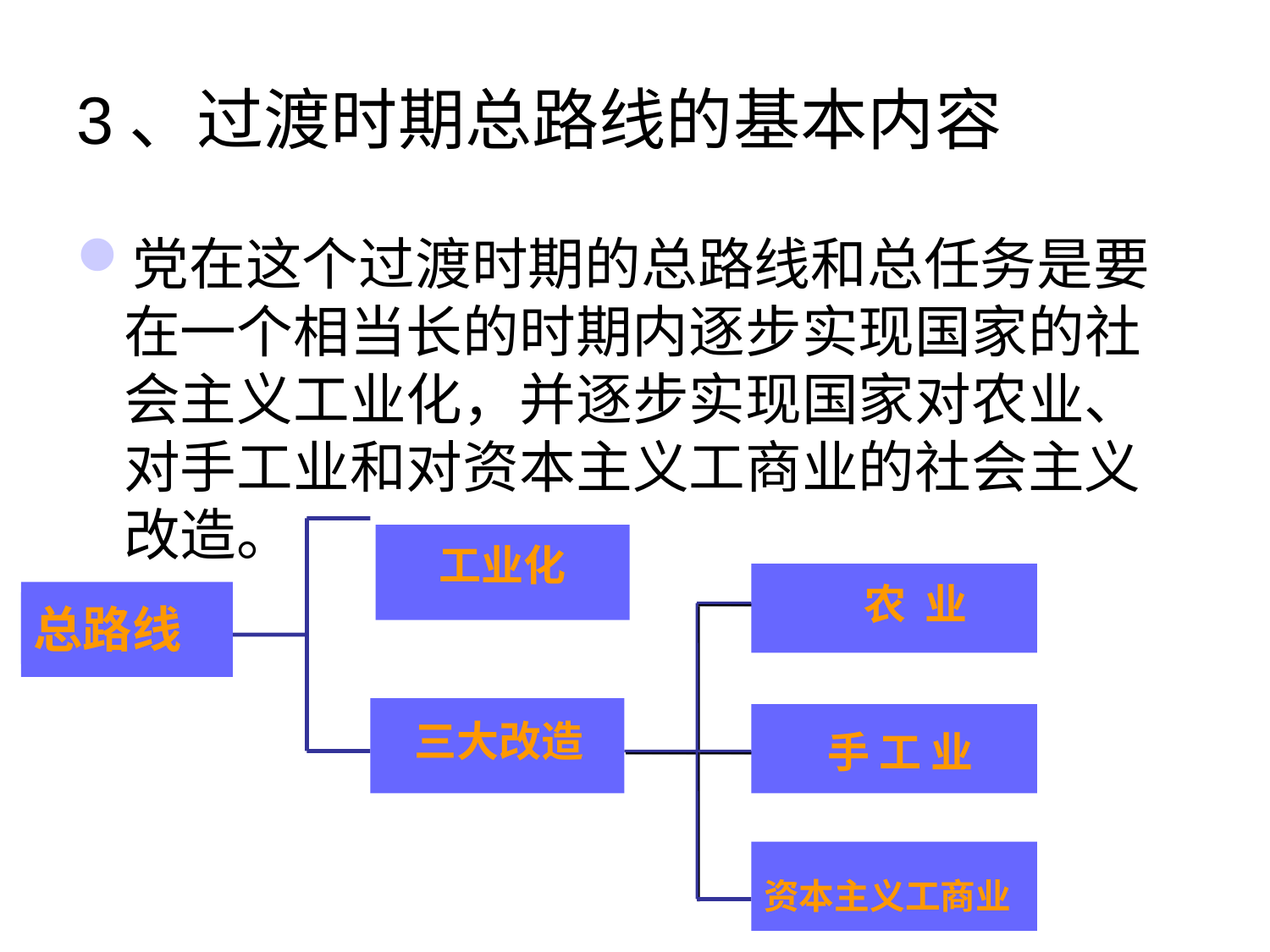

# 3、过渡时期总路线的基本内容
党在这个过渡时期的总路线和总任务是要在一个相当长的时期内逐步实现国家的社会主义工业化，并逐步实现国家对农业、对手工业和对资本主义工商业的社会主义改造。

工业化

农  业

总路线

三大改造
手 工 业

资本主义工商业